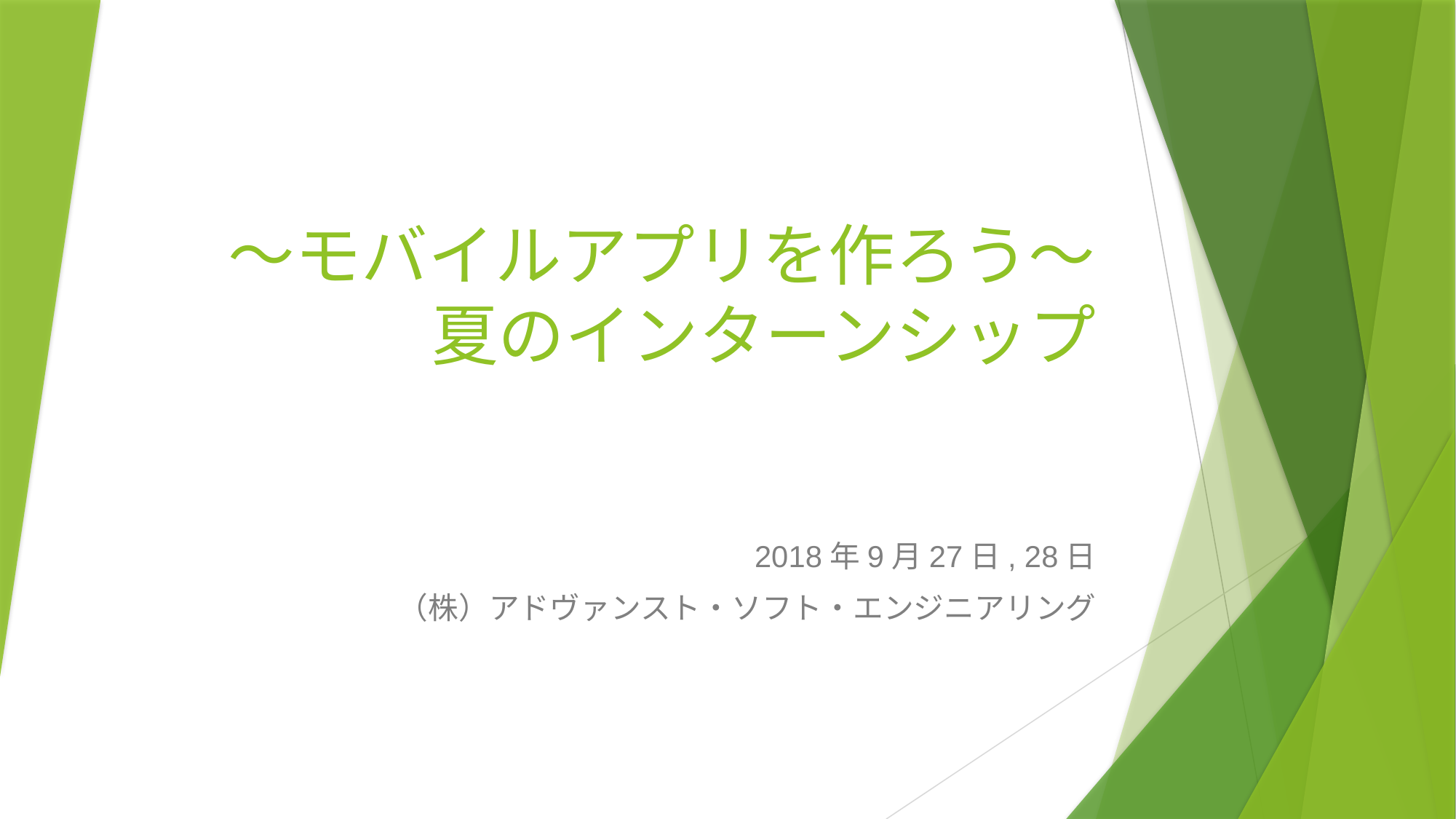

# ～モバイルアプリを作ろう～夏のインターンシップ
2018年9月27日, 28日
（株）アドヴァンスト・ソフト・エンジニアリング